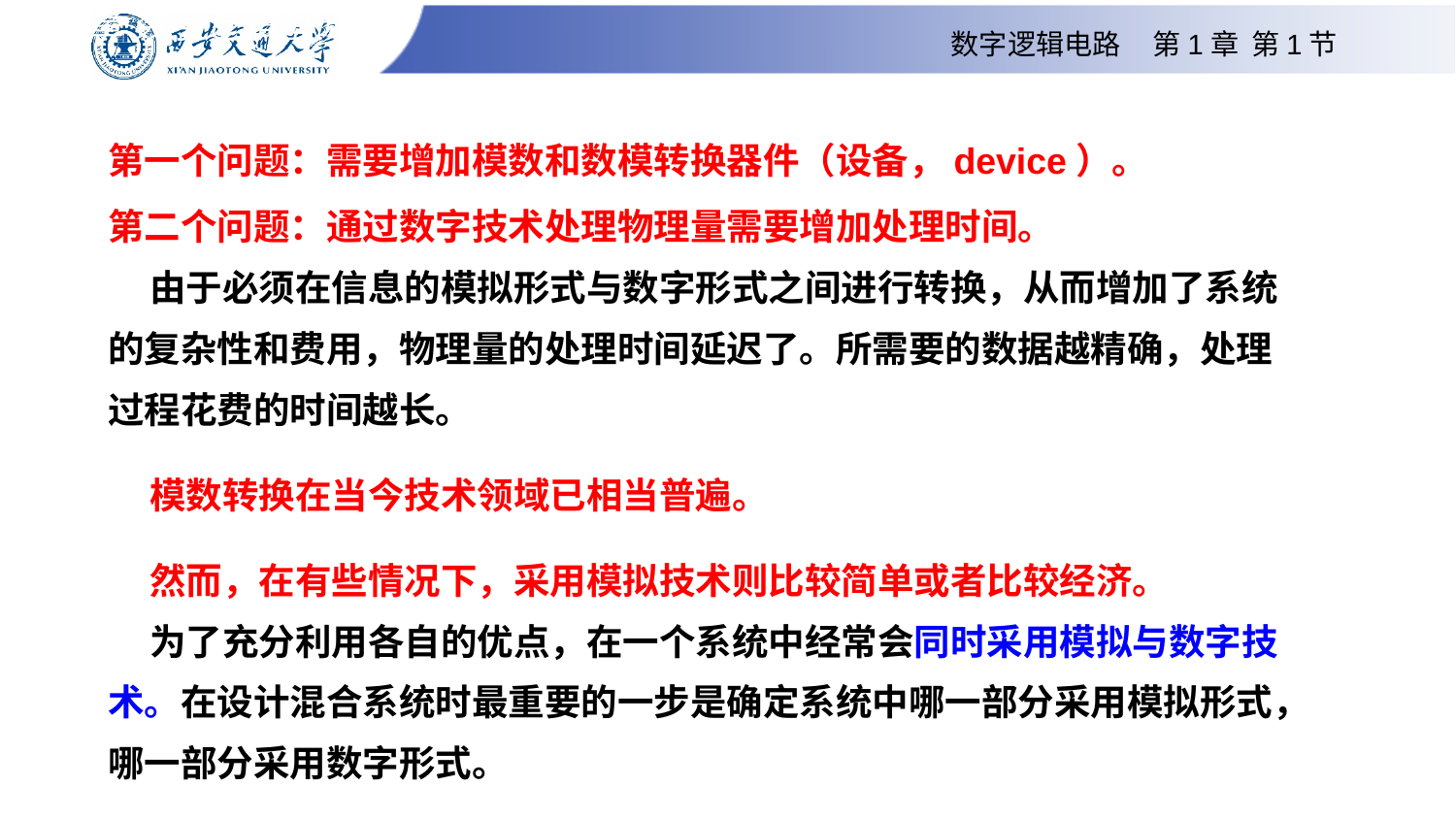

# 第一章 数字逻辑基础
数字逻辑电路     第1章  第1节
第一个问题：需要增加模数和数模转换器件（设备，device）。
第二个问题：通过数字技术处理物理量需要增加处理时间。
    由于必须在信息的模拟形式与数字形式之间进行转换，从而增加了系统的复杂性和费用，物理量的处理时间延迟了。所需要的数据越精确，处理过程花费的时间越长。
    模数转换在当今技术领域已相当普遍。
    然而，在有些情况下，采用模拟技术则比较简单或者比较经济。
    为了充分利用各自的优点，在一个系统中经常会同时采用模拟与数字技术。在设计混合系统时最重要的一步是确定系统中哪一部分采用模拟形式，哪一部分采用数字形式。